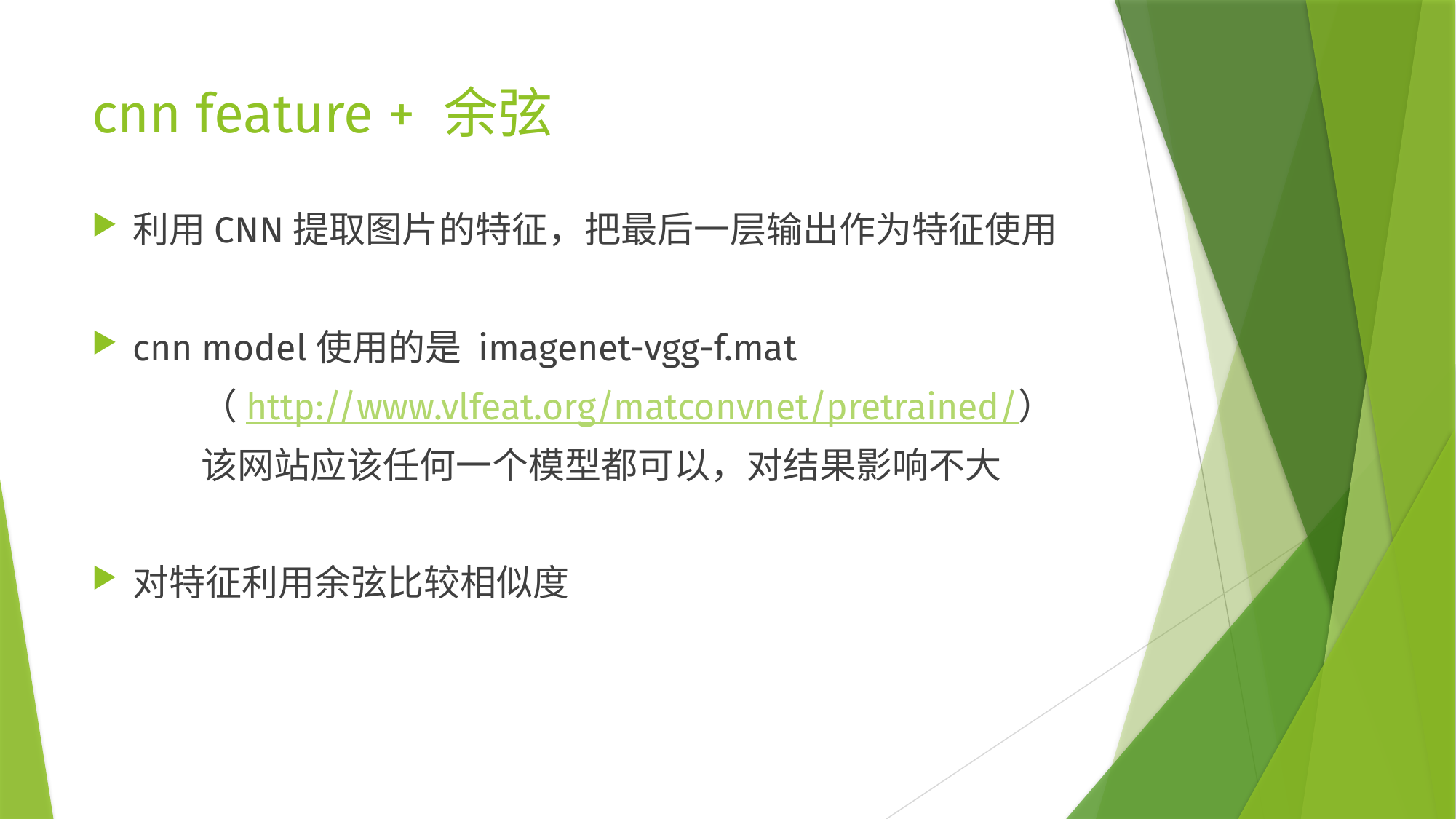

# cnn feature + 余弦
利用CNN提取图片的特征，把最后一层输出作为特征使用

cnn model使用的是 imagenet-vgg-f.mat
	（http://www.vlfeat.org/matconvnet/pretrained/）
	该网站应该任何一个模型都可以，对结果影响不大

对特征利用余弦比较相似度